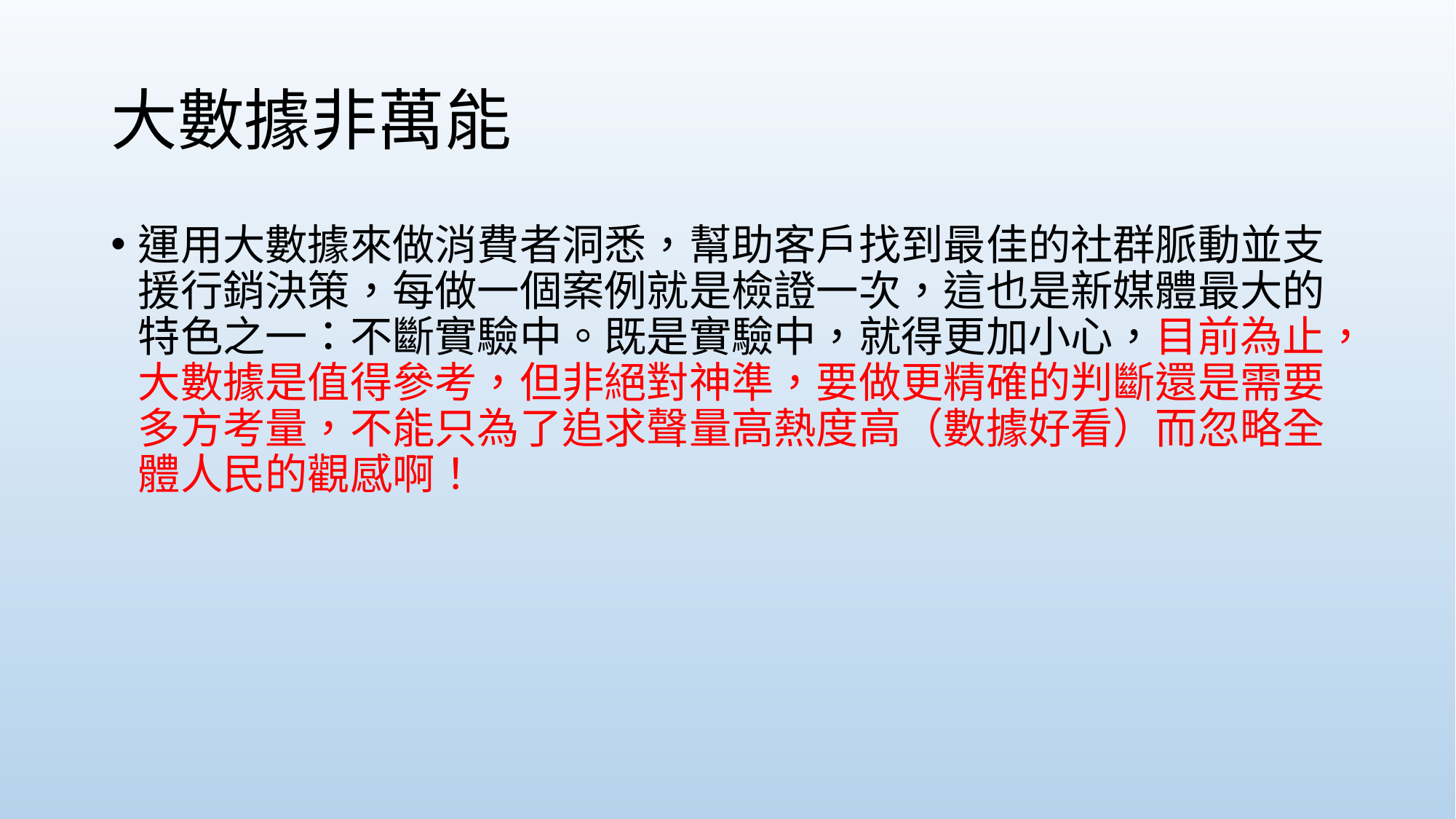

# 大數據非萬能
運用大數據來做消費者洞悉，幫助客戶找到最佳的社群脈動並支援行銷決策，每做一個案例就是檢證一次，這也是新媒體最大的特色之一：不斷實驗中。既是實驗中，就得更加小心，目前為止，大數據是值得參考，但非絕對神準，要做更精確的判斷還是需要多方考量，不能只為了追求聲量高熱度高（數據好看）而忽略全體人民的觀感啊！